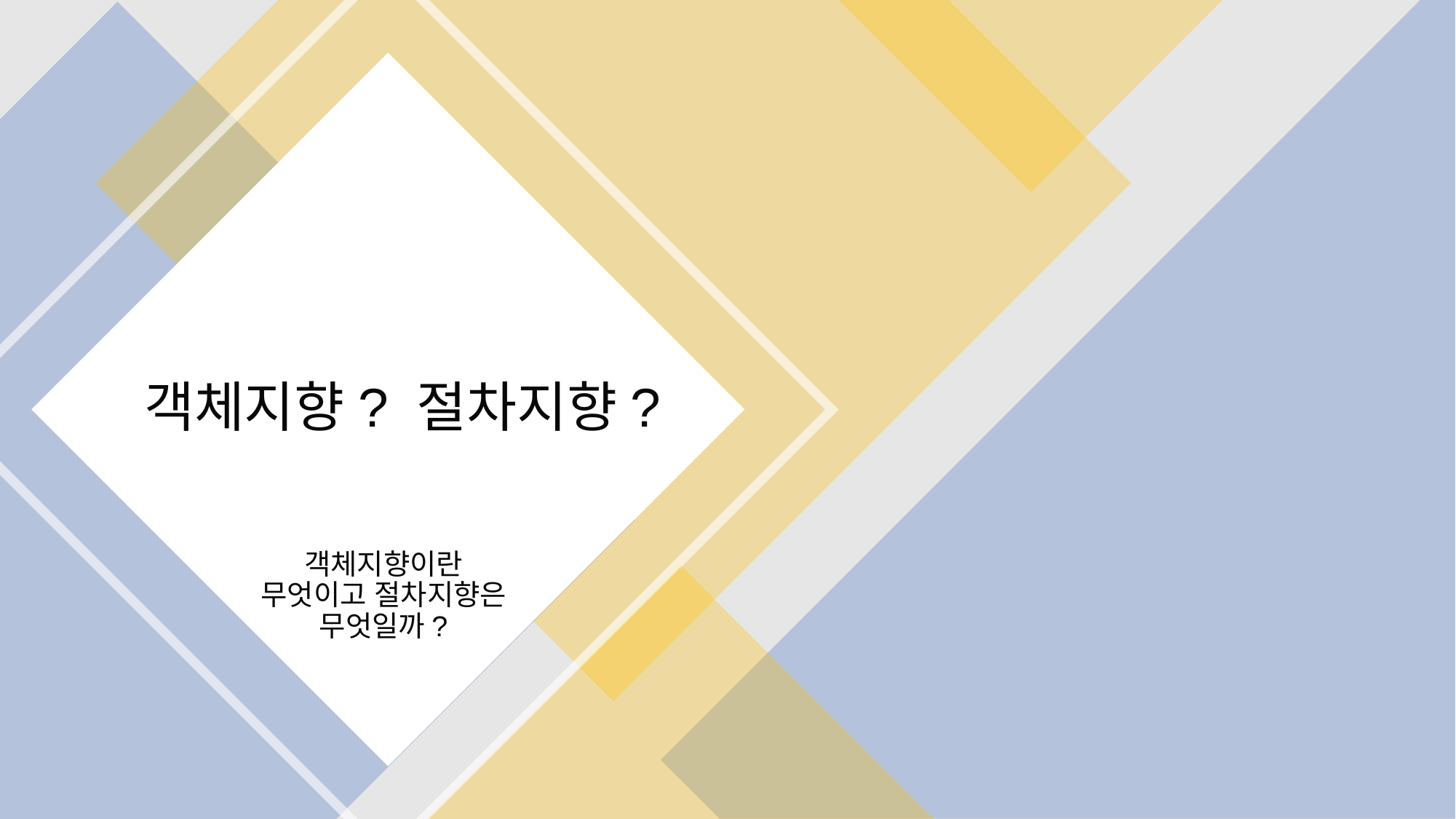

# 객체지향? 절차지향?
객체지향이란 무엇이고 절차지향은 무엇일까?